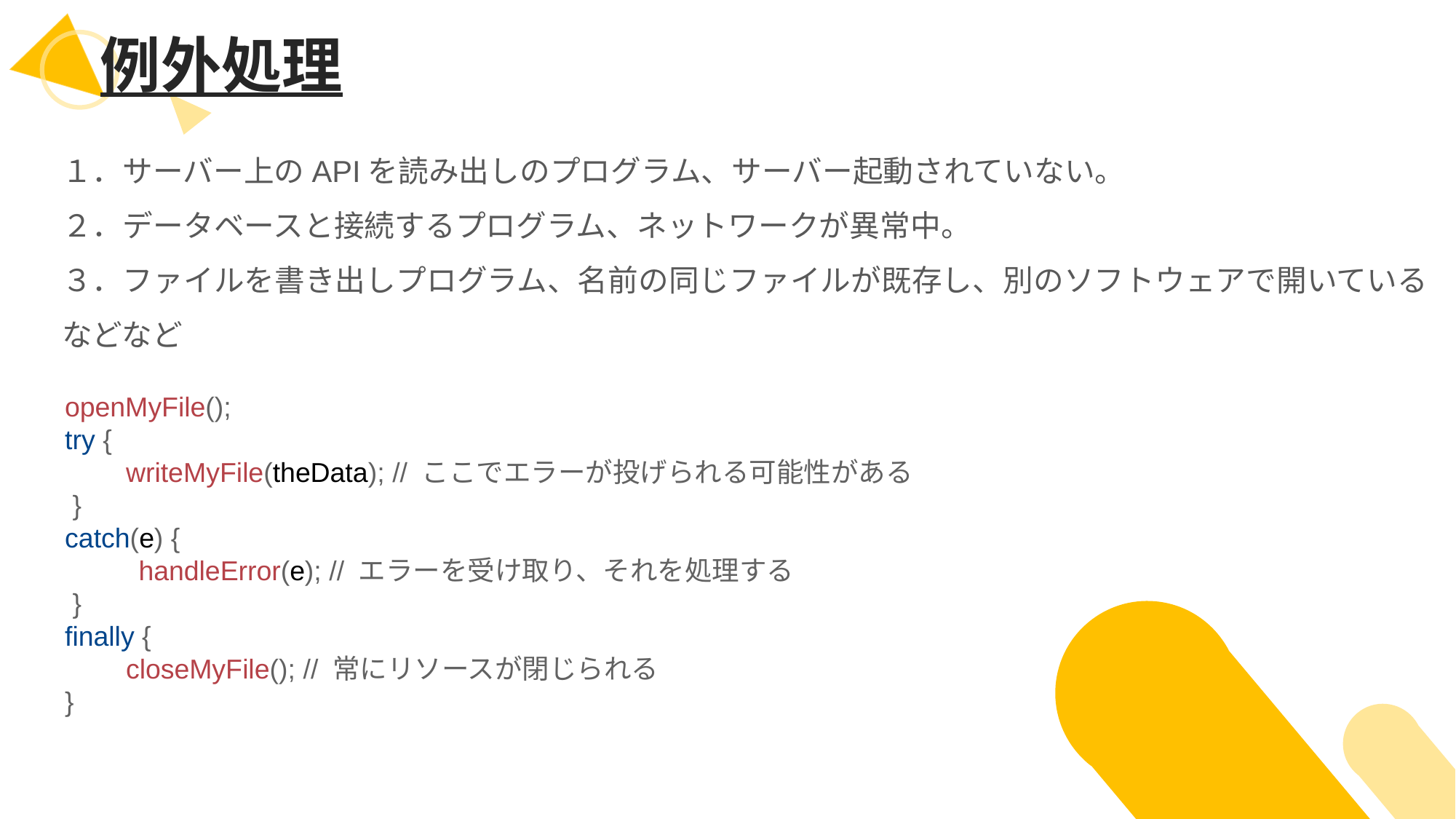

例外処理

１．サーバー上のAPIを読み出しのプログラム、サーバー起動されていない。
２．データベースと接続するプログラム、ネットワークが異常中。
３．ファイルを書き出しプログラム、名前の同じファイルが既存し、別のソフトウェアで開いている
などなど
openMyFile();
try {
　　writeMyFile(theData); // ここでエラーが投げられる可能性がある
 }
catch(e) {
 　　handleError(e); // エラーを受け取り、それを処理する
 }
finally {
　　closeMyFile(); // 常にリソースが閉じられる
}